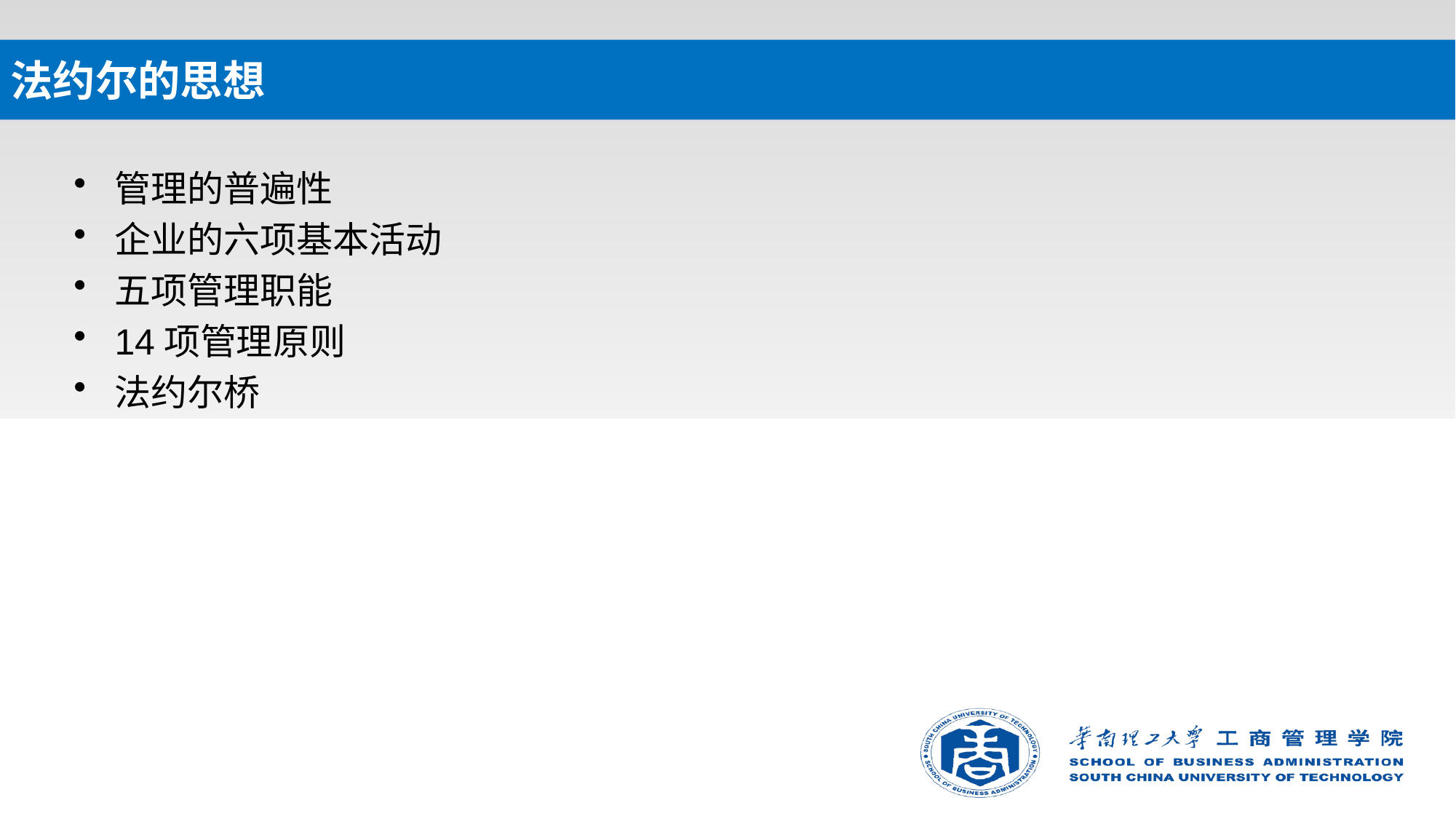

# 法约尔的思想
管理的普遍性
企业的六项基本活动
五项管理职能
14项管理原则
法约尔桥